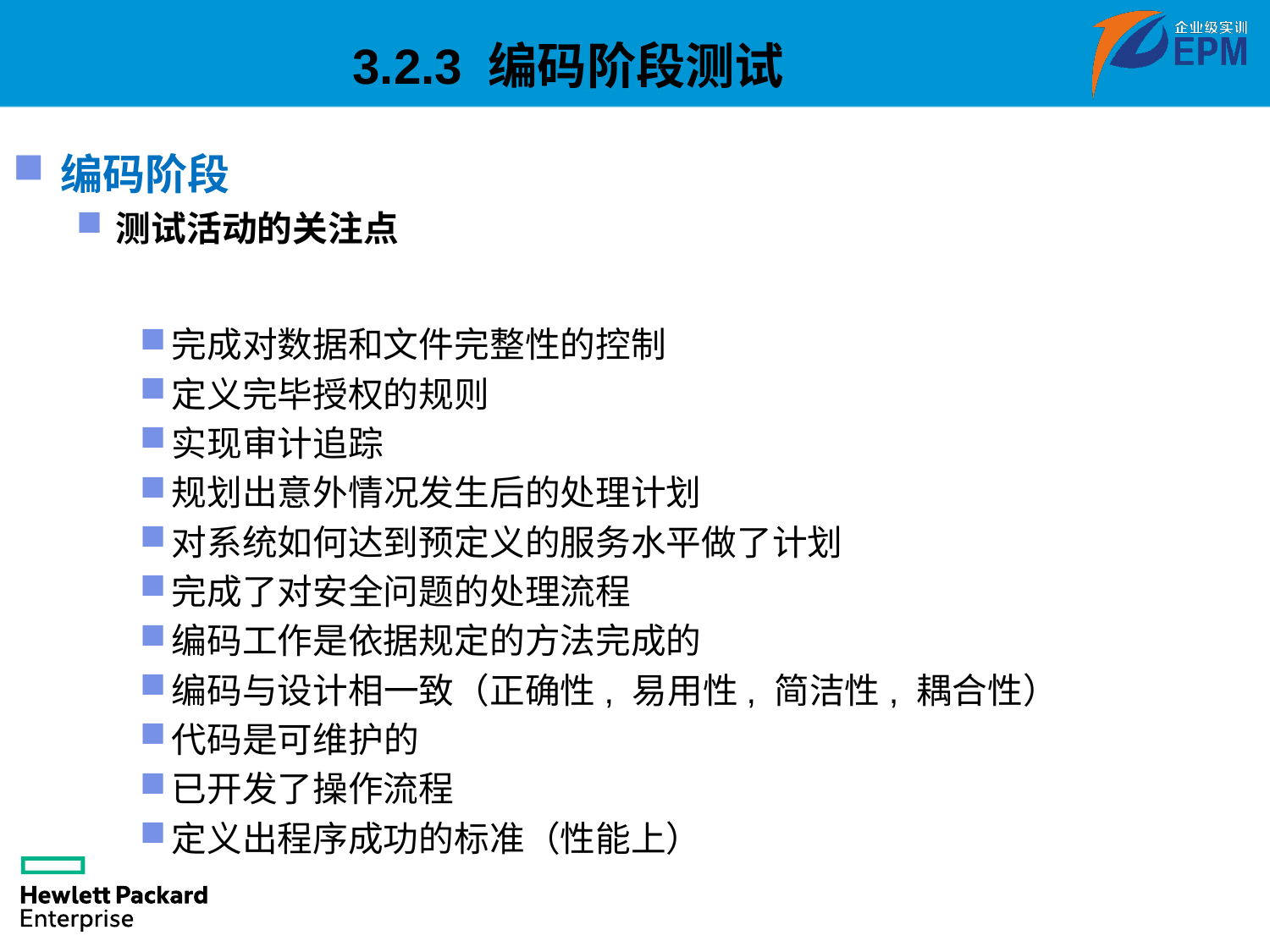

3.2.3 编码阶段测试
编码阶段
测试活动的关注点

完成对数据和文件完整性的控制
定义完毕授权的规则
实现审计追踪
规划出意外情况发生后的处理计划
对系统如何达到预定义的服务水平做了计划
完成了对安全问题的处理流程
编码工作是依据规定的方法完成的
编码与设计相一致（正确性, 易用性, 简洁性, 耦合性）
代码是可维护的
已开发了操作流程
定义出程序成功的标准（性能上）